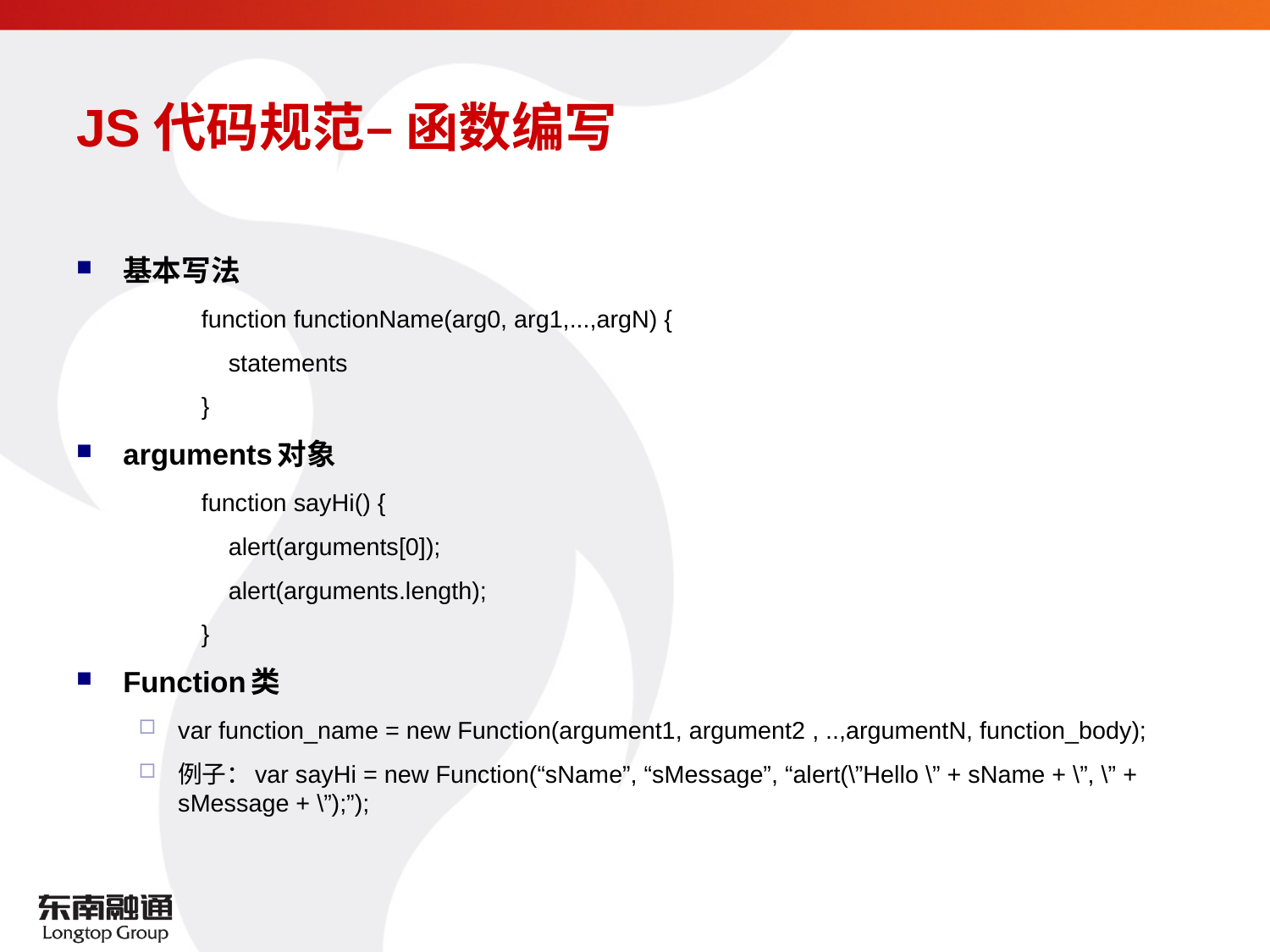

# JS代码规范– 函数编写
基本写法
function functionName(arg0, arg1,...,argN) {
    statements
}
arguments对象
function sayHi() {
    alert(arguments[0]);
    alert(arguments.length);
}
Function类
var function_name = new Function(argument1, argument2 , ..,argumentN, function_body);
例子：var sayHi = new Function(“sName”, “sMessage”, “alert(\”Hello \” + sName + \”, \” + sMessage + \”);”);